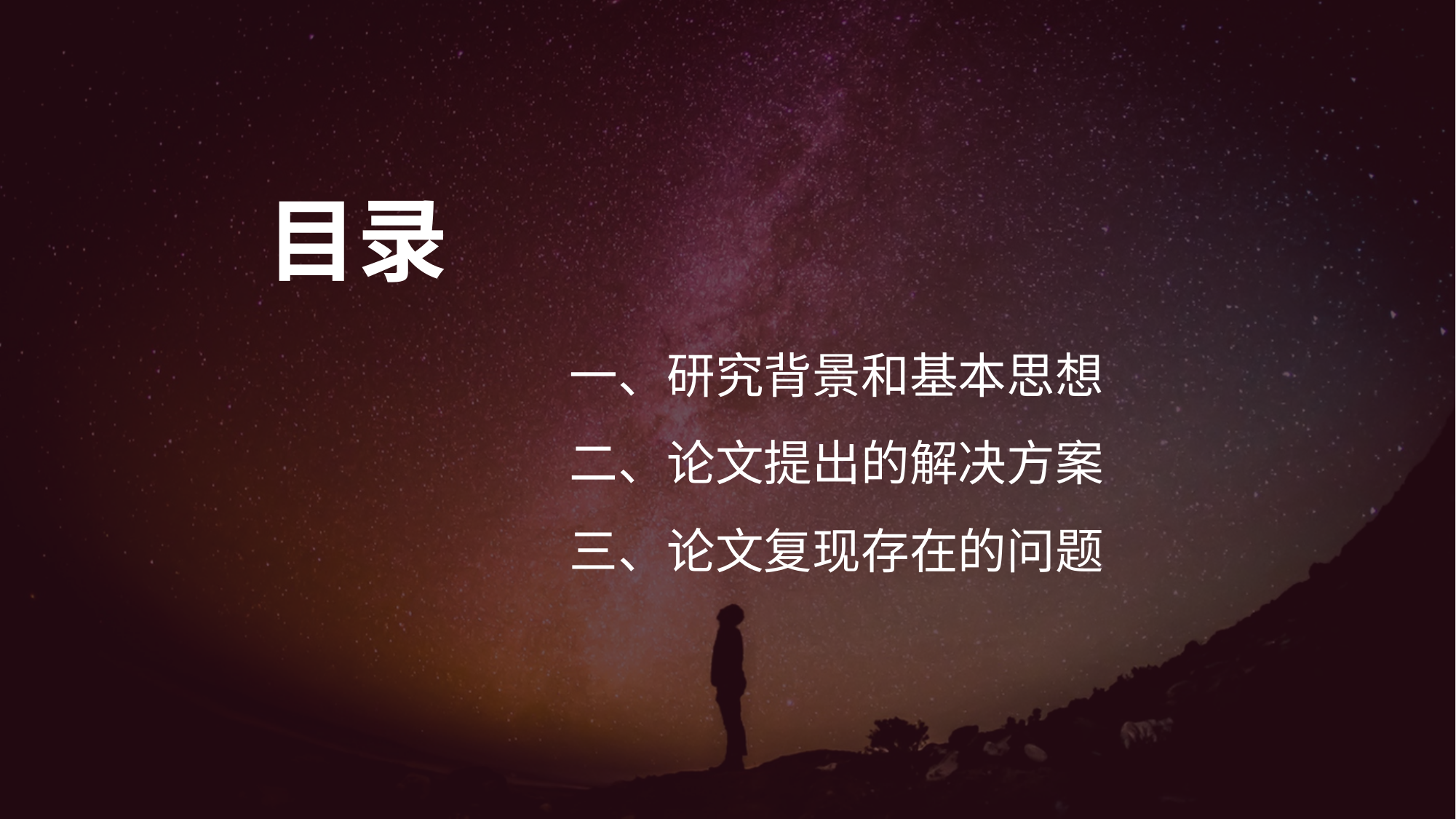

目录
一、研究背景和基本思想
二、论文提出的解决方案
三、论文复现存在的问题